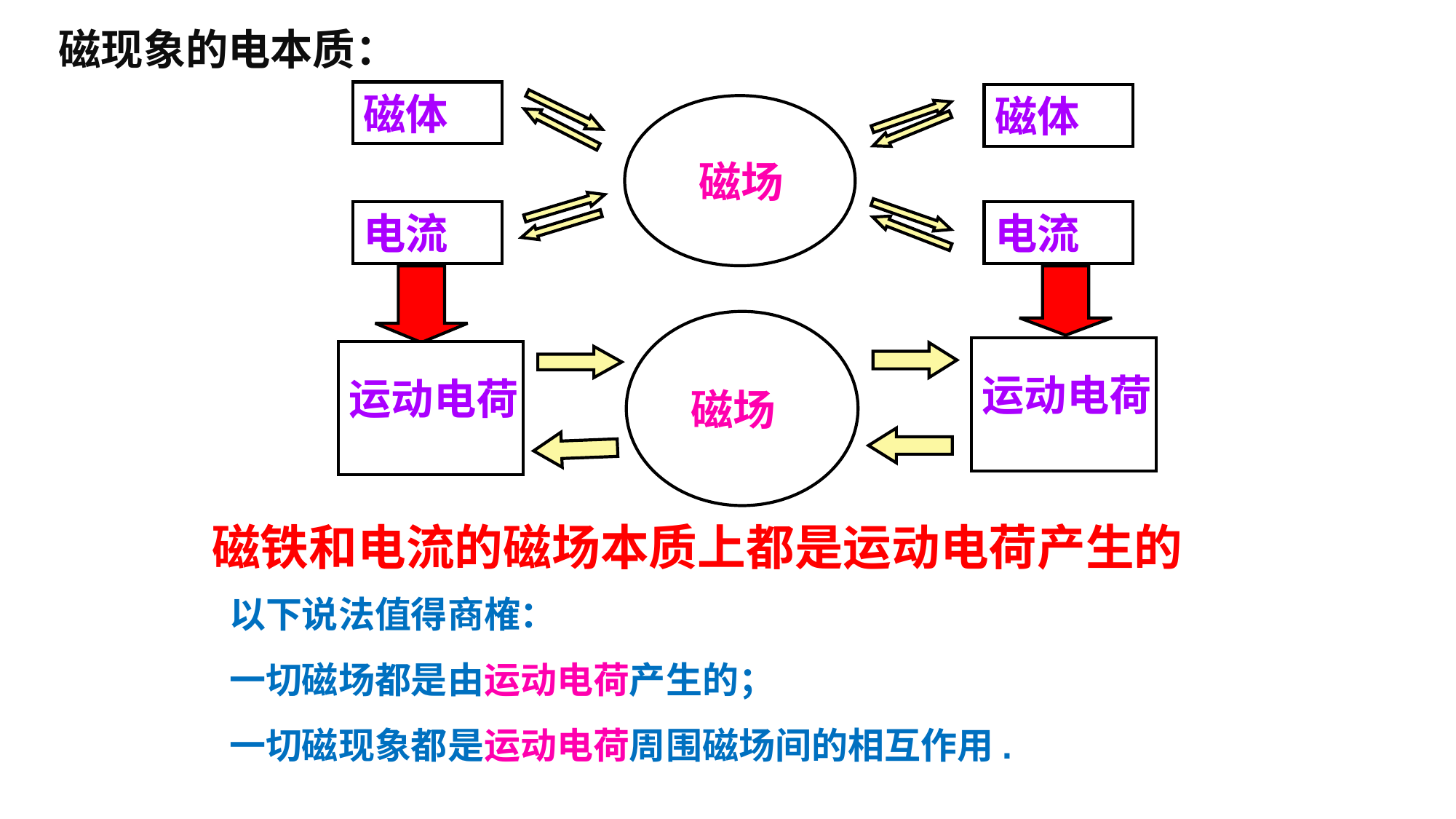

磁现象的电本质：
磁体
磁体
  磁场

电流
电流

 磁场
运动电荷
运动电荷

磁铁和电流的磁场本质上都是运动电荷产生的
以下说法值得商榷：
一切磁场都是由运动电荷产生的；
一切磁现象都是运动电荷周围磁场间的相互作用.